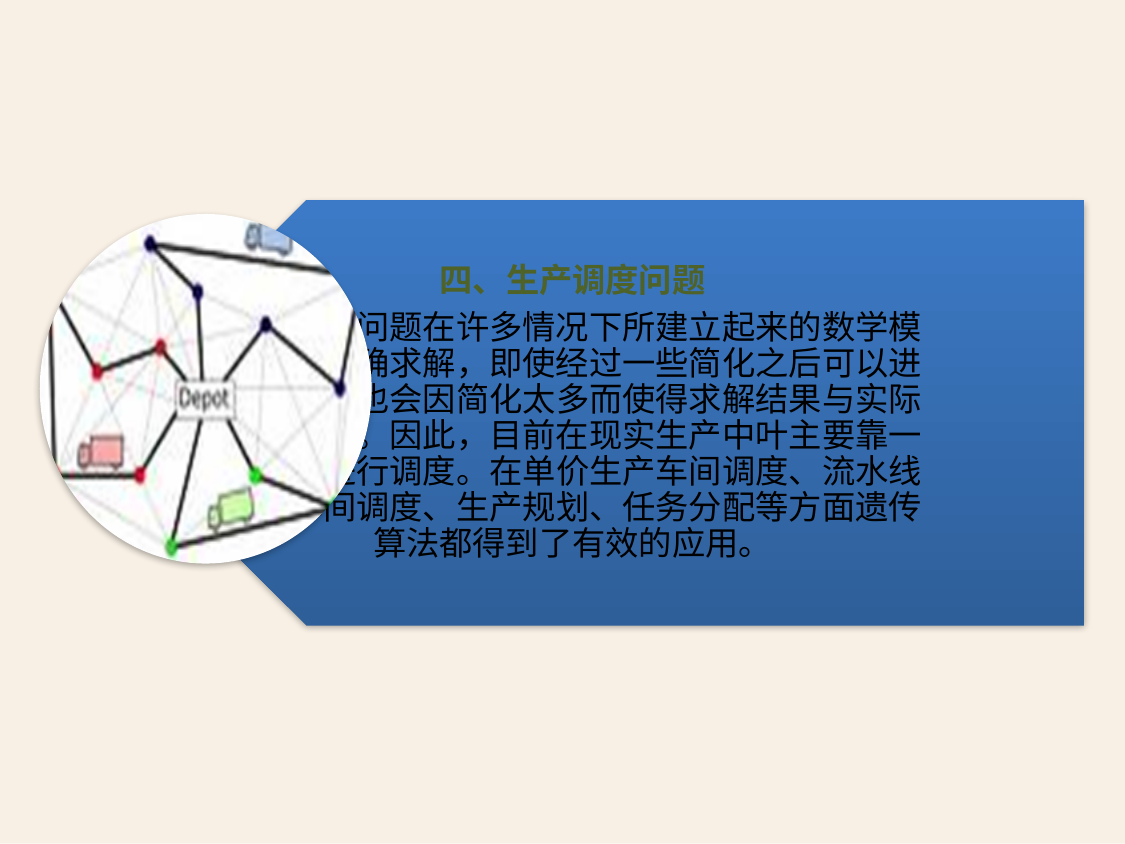

四、生产调度问题
生产调度问题在许多情况下所建立起来的数学模型难以精确求解，即使经过一些简化之后可以进行求解，也会因简化太多而使得求解结果与实际相差甚远。因此，目前在现实生产中叶主要靠一些经验进行调度。在单价生产车间调度、流水线生产车间调度、生产规划、任务分配等方面遗传算法都得到了有效的应用。